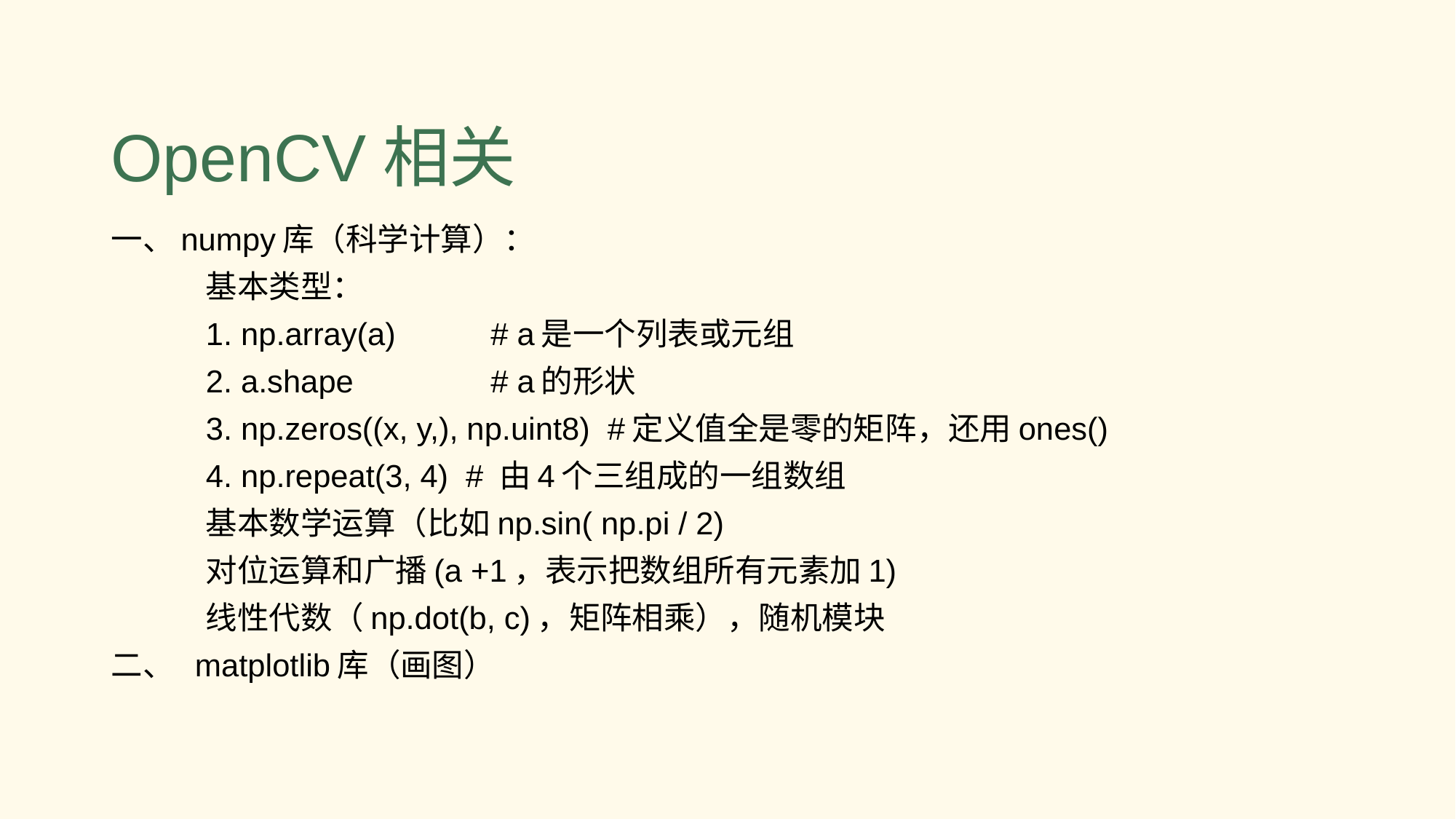

# OpenCV相关
一、numpy库（科学计算）：
	基本类型：
	1. np.array(a)   	# a是一个列表或元组
	2. a.shape  	       	# a的形状
	3. np.zeros((x, y,), np.uint8)  #定义值全是零的矩阵，还用ones()
	4. np.repeat(3, 4)  # 由4个三组成的一组数组
	基本数学运算（比如np.sin( np.pi / 2)
	对位运算和广播(a +1，表示把数组所有元素加1)
	线性代数（np.dot(b, c)，矩阵相乘），随机模块
二、  matplotlib库（画图）